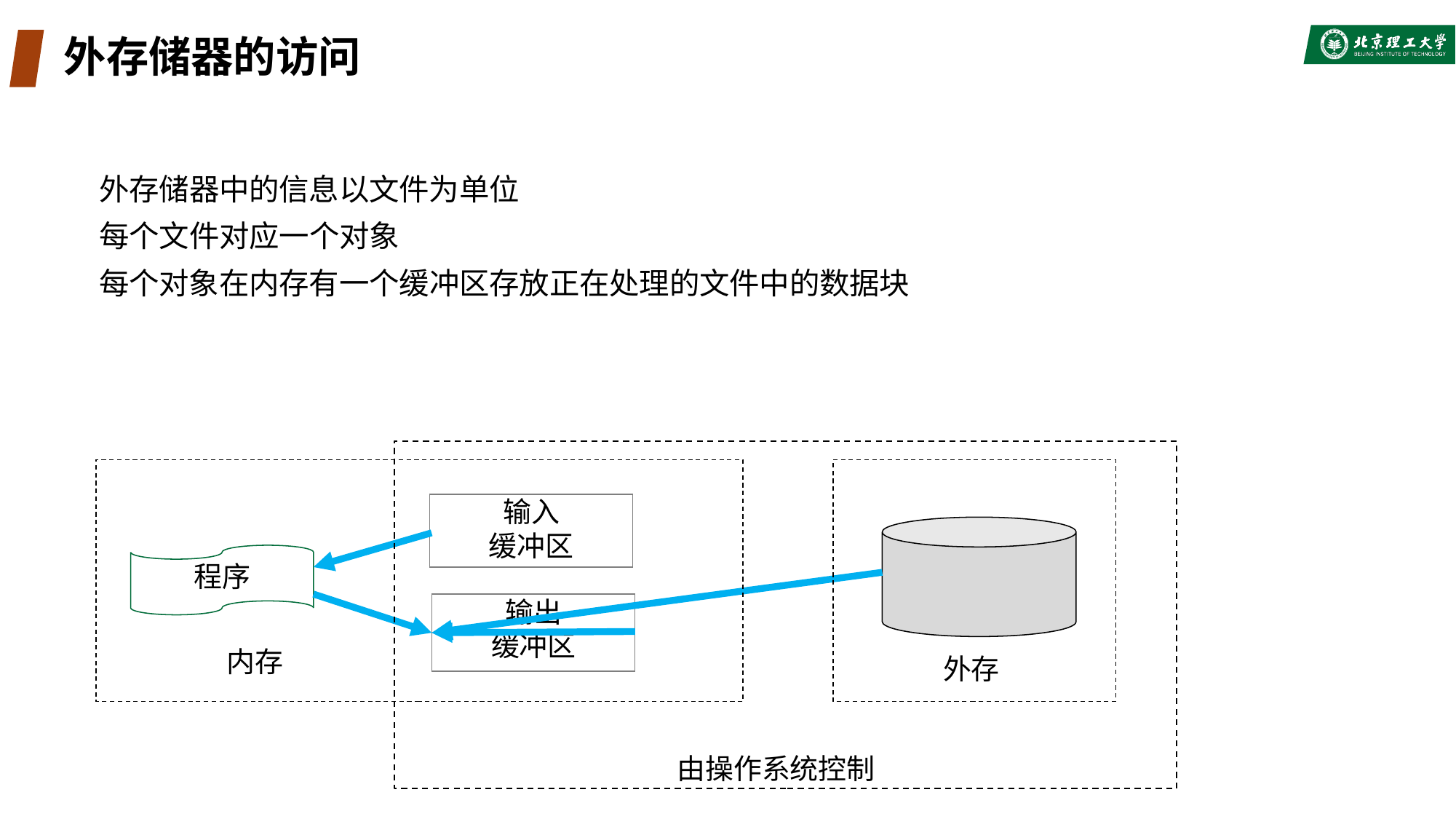

# 外存储器的访问
外存储器中的信息以文件为单位
每个文件对应一个对象
每个对象在内存有一个缓冲区存放正在处理的文件中的数据块

输入
缓冲区

程序
输出
缓冲区
内存
外存
由操作系统控制